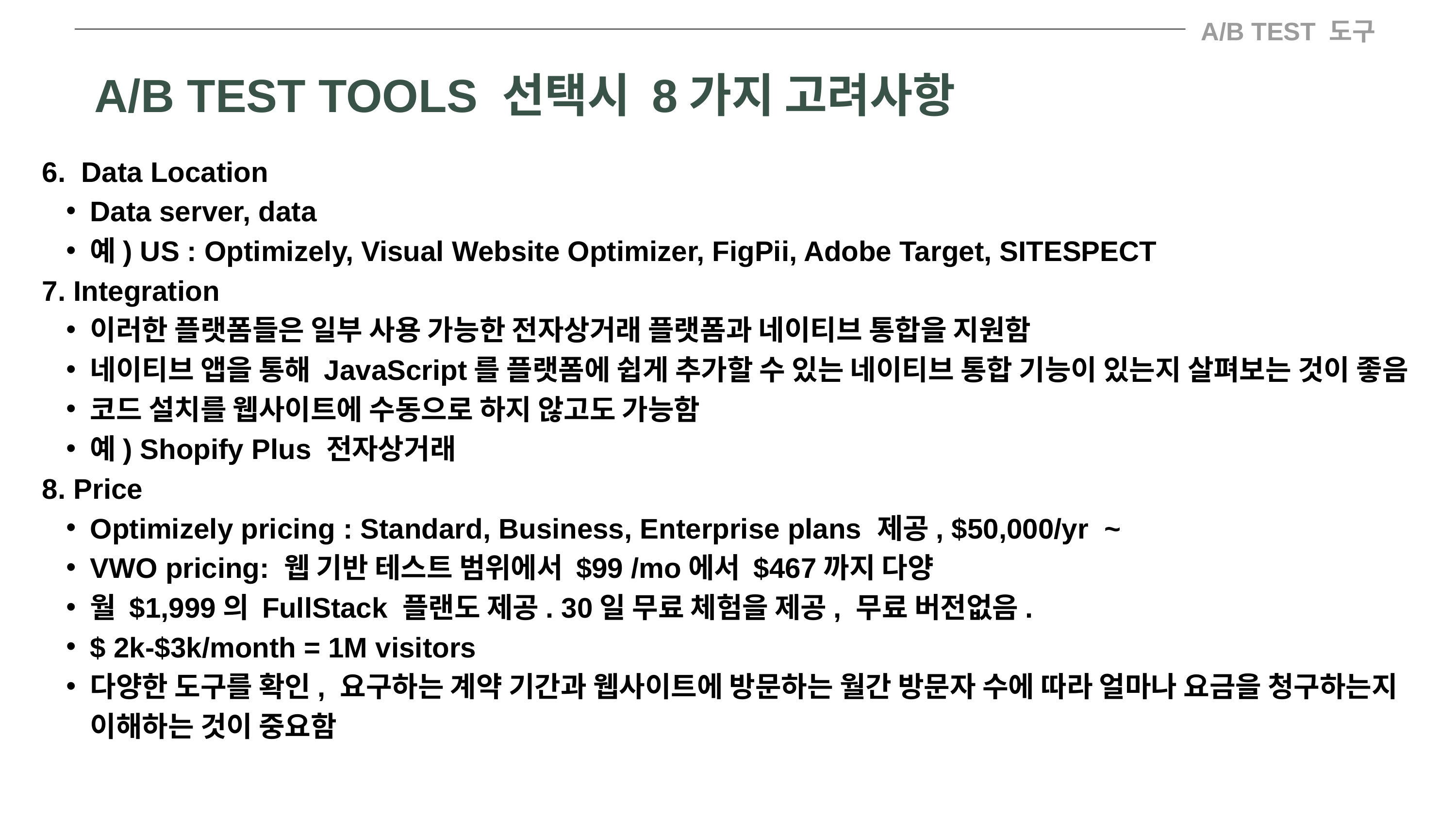

A/B TEST 도구

A/B TEST TOOLS 선택시 8가지 고려사항

6.  Data Location
Data server, data
예) US : Optimizely, Visual Website Optimizer, FigPii, Adobe Target, SITESPECT
7. Integration
이러한 플랫폼들은 일부 사용 가능한 전자상거래 플랫폼과 네이티브 통합을 지원함
네이티브 앱을 통해 JavaScript를 플랫폼에 쉽게 추가할 수 있는 네이티브 통합 기능이 있는지 살펴보는 것이 좋음
코드 설치를 웹사이트에 수동으로 하지 않고도 가능함
예) Shopify Plus 전자상거래
8. Price
Optimizely pricing : Standard, Business, Enterprise plans 제공, $50,000/yr  ~
VWO pricing: 웹 기반 테스트 범위에서 $99 /mo에서 $467까지 다양
월 $1,999의 FullStack 플랜도 제공. 30일 무료 체험을 제공, 무료 버전없음.
$ 2k-$3k/month = 1M visitors
다양한 도구를 확인, 요구하는 계약 기간과 웹사이트에 방문하는 월간 방문자 수에 따라 얼마나 요금을 청구하는지 이해하는 것이 중요함